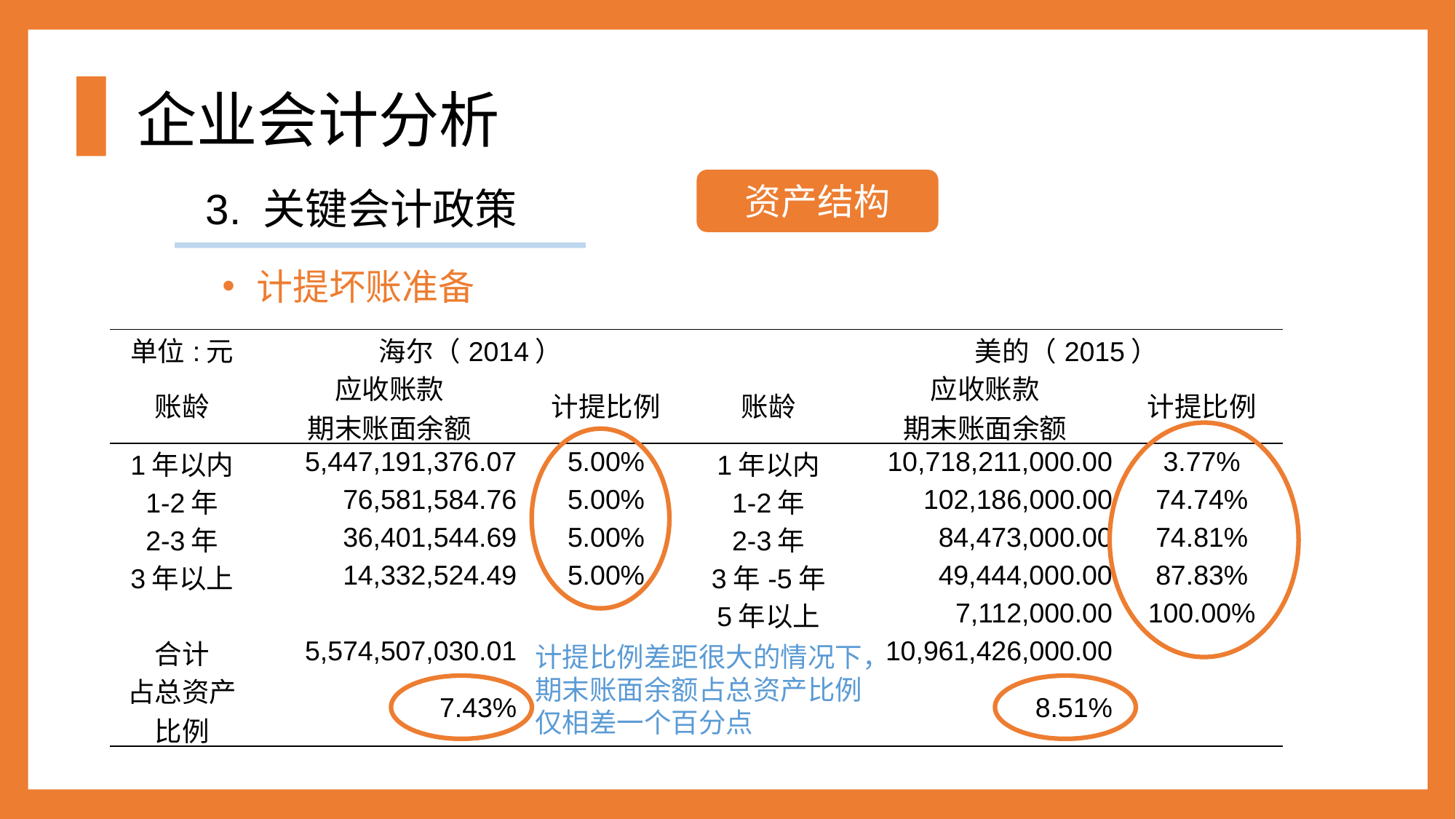

企业会计分析
资产结构
3. 关键会计政策

计提坏账准备

| 单位:元 | 海尔（2014） |  |  | 美的（2015） |  |
| --- | --- | --- | --- | --- | --- |
| 账龄 | 应收账款 期末账面余额 | 计提比例 | 账龄 | 应收账款 期末账面余额 | 计提比例 |
| 1年以内 | 5,447,191,376.07 | 5.00% | 1年以内 | 10,718,211,000.00 | 3.77% |
| 1-2年 | 76,581,584.76 | 5.00% | 1-2年 | 102,186,000.00 | 74.74% |
| 2-3年 | 36,401,544.69 | 5.00% | 2-3年 | 84,473,000.00 | 74.81% |
| 3年以上 | 14,332,524.49 | 5.00% | 3年-5年 | 49,444,000.00 | 87.83% |
|  |  |  | 5年以上 | 7,112,000.00 | 100.00% |
| 合计 | 5,574,507,030.01 |  |  | 10,961,426,000.00 |  |
| 占总资产比例 | 7.43% |  |  | 8.51% |  |

计提比例差距很大的情况下，期末账面余额占总资产比例仅相差一个百分点